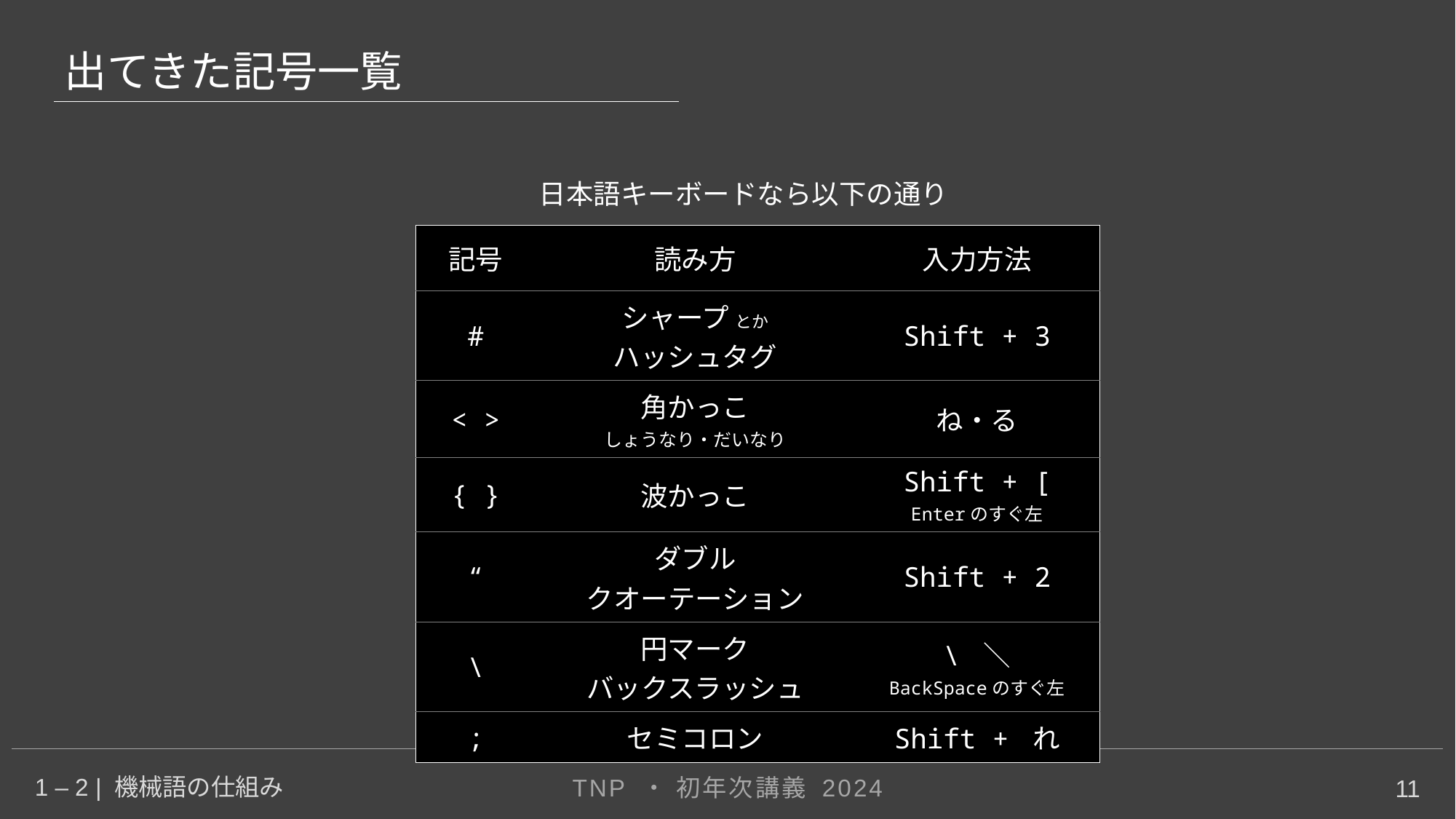

出てきた記号一覧
日本語キーボードなら以下の通り
| 記号 | 読み方 | 入力方法 |
| --- | --- | --- |
| # | シャープ とか ハッシュタグ | Shift + 3 |
| < > | 角かっこ しょうなり・だいなり | ね・る |
| { } | 波かっこ | Shift + [ Enterのすぐ左 |
| “ | ダブル クオーテーション | Shift + 2 |
| \ | 円マーク バックスラッシュ | \ ＼ BackSpaceのすぐ左 |
| ; | セミコロン | Shift + れ |
11
1 – 2 | 機械語の仕組み